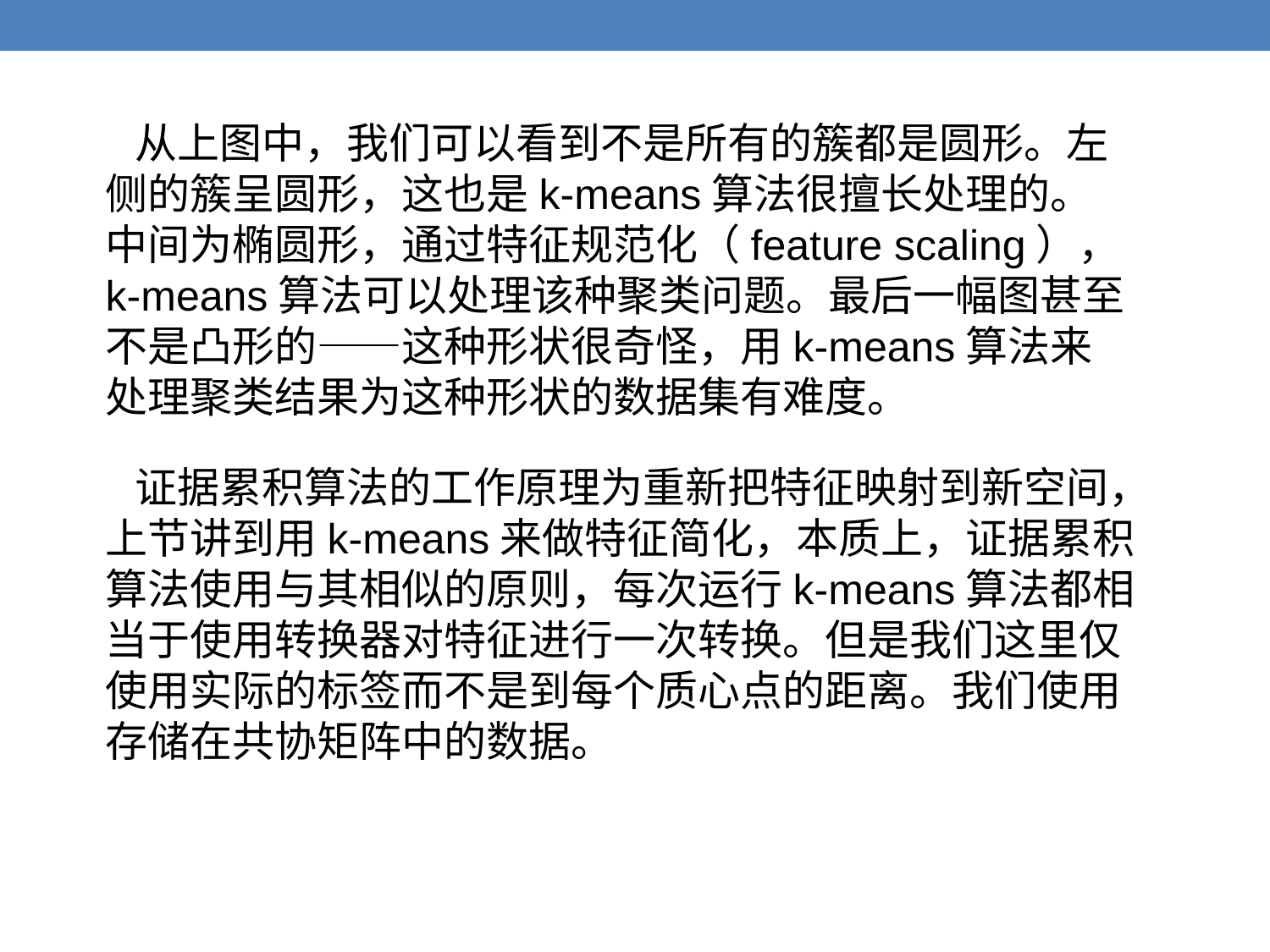

从上图中，我们可以看到不是所有的簇都是圆形。左侧的簇呈圆形，这也是k-means算法很擅长处理的。中间为椭圆形，通过特征规范化（feature scaling），k-means算法可以处理该种聚类问题。最后一幅图甚至不是凸形的——这种形状很奇怪，用k-means算法来处理聚类结果为这种形状的数据集有难度。
  证据累积算法的工作原理为重新把特征映射到新空间，上节讲到用k-means来做特征简化，本质上，证据累积算法使用与其相似的原则，每次运行k-means算法都相当于使用转换器对特征进行一次转换。但是我们这里仅使用实际的标签而不是到每个质心点的距离。我们使用存储在共协矩阵中的数据。